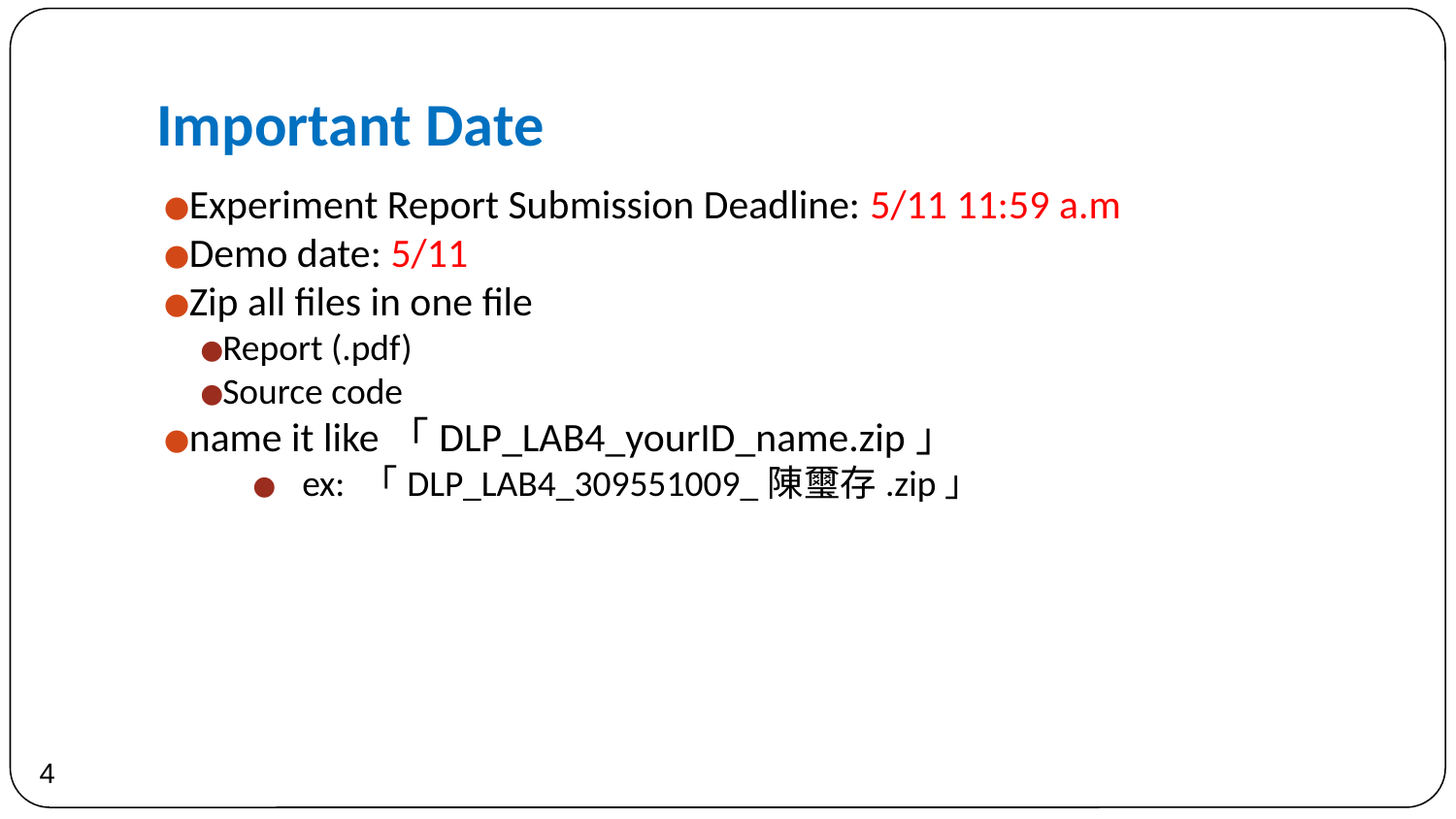

Important Date
Experiment Report Submission Deadline: 5/11 11:59 a.m
Demo date: 5/11
Zip all files in one file
Report (.pdf)
Source code
name it like「DLP_LAB4_yourID_name.zip」
ex: 「DLP_LAB4_309551009_陳璽存.zip」